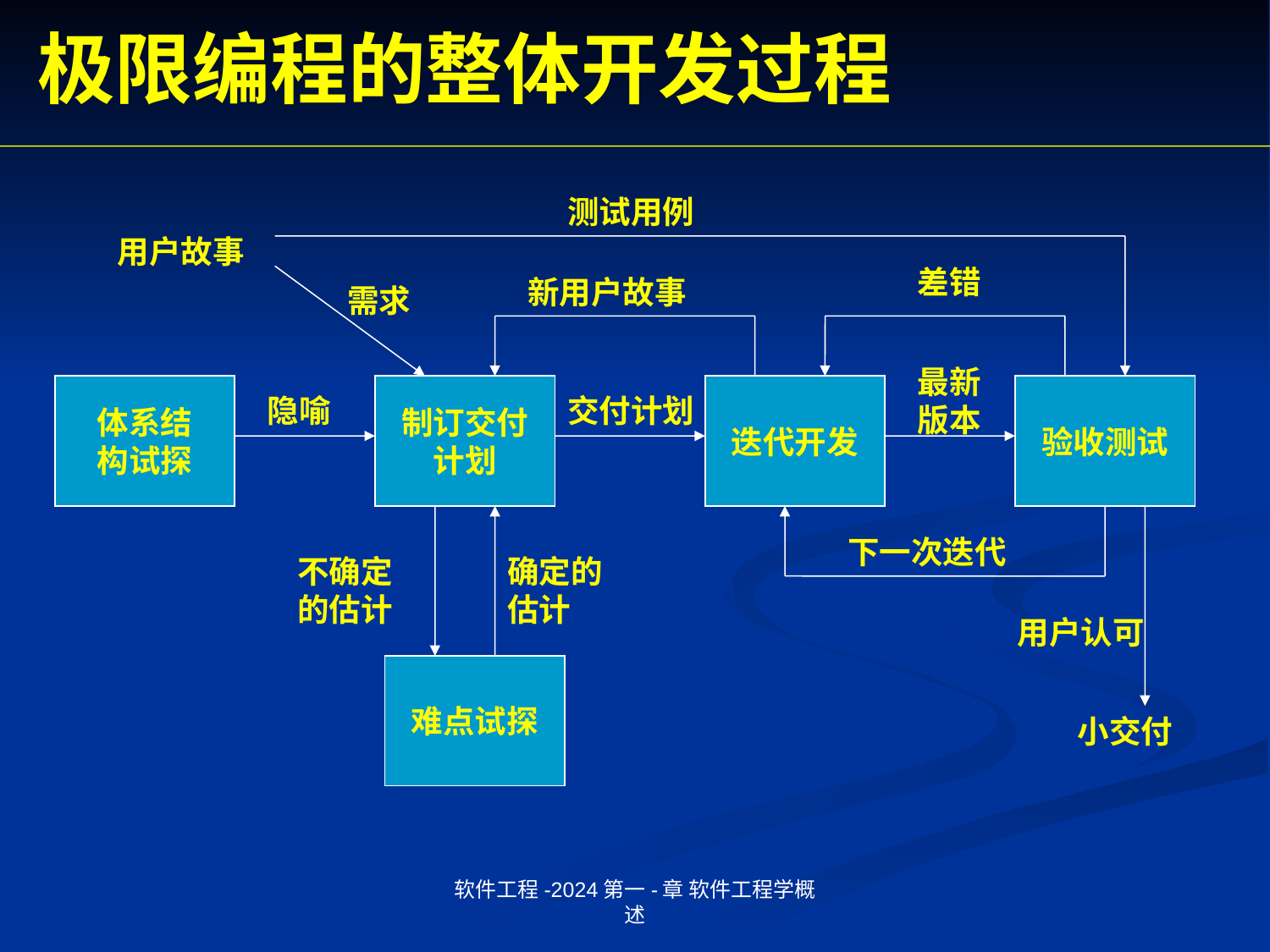

极限编程的整体开发过程

测试用例
用户故事

差错

新用户故事
需求

最新版本
体系结
构试探
制订交付
计划
迭代开发
验收测试
隐喻
交付计划

下一次迭代
不确定的估计
确定的估计

用户认可
难点试探
小交付
软件工程-2024第一-章 软件工程学概述
158